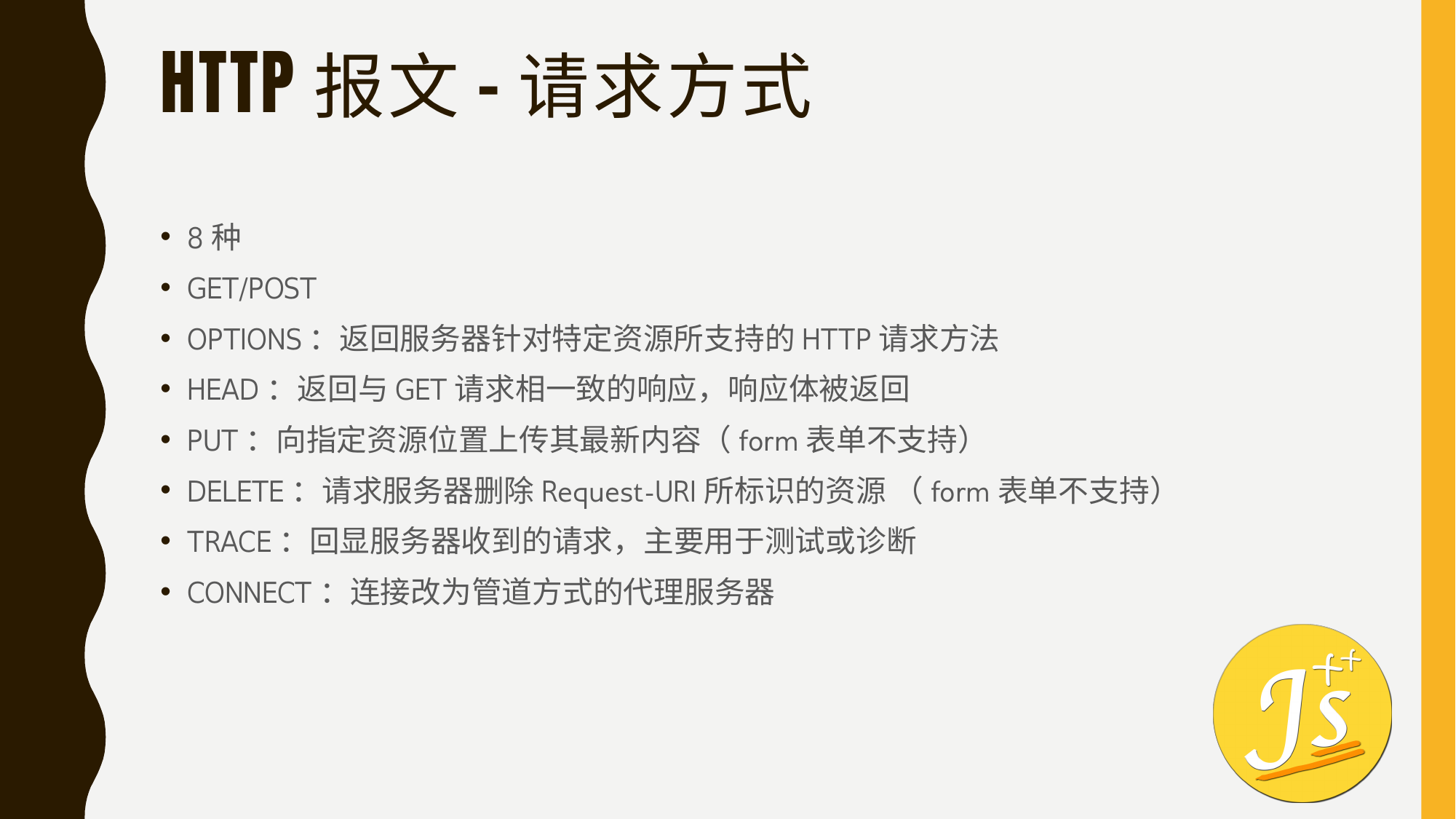

# HTTP报文-请求方式

8种
GET/POST
OPTIONS：返回服务器针对特定资源所支持的HTTP请求方法
HEAD：返回与GET请求相一致的响应，响应体被返回
PUT：向指定资源位置上传其最新内容（form表单不支持）
DELETE：请求服务器删除Request-URI所标识的资源 （form表单不支持）
TRACE：回显服务器收到的请求，主要用于测试或诊断
CONNECT：连接改为管道方式的代理服务器